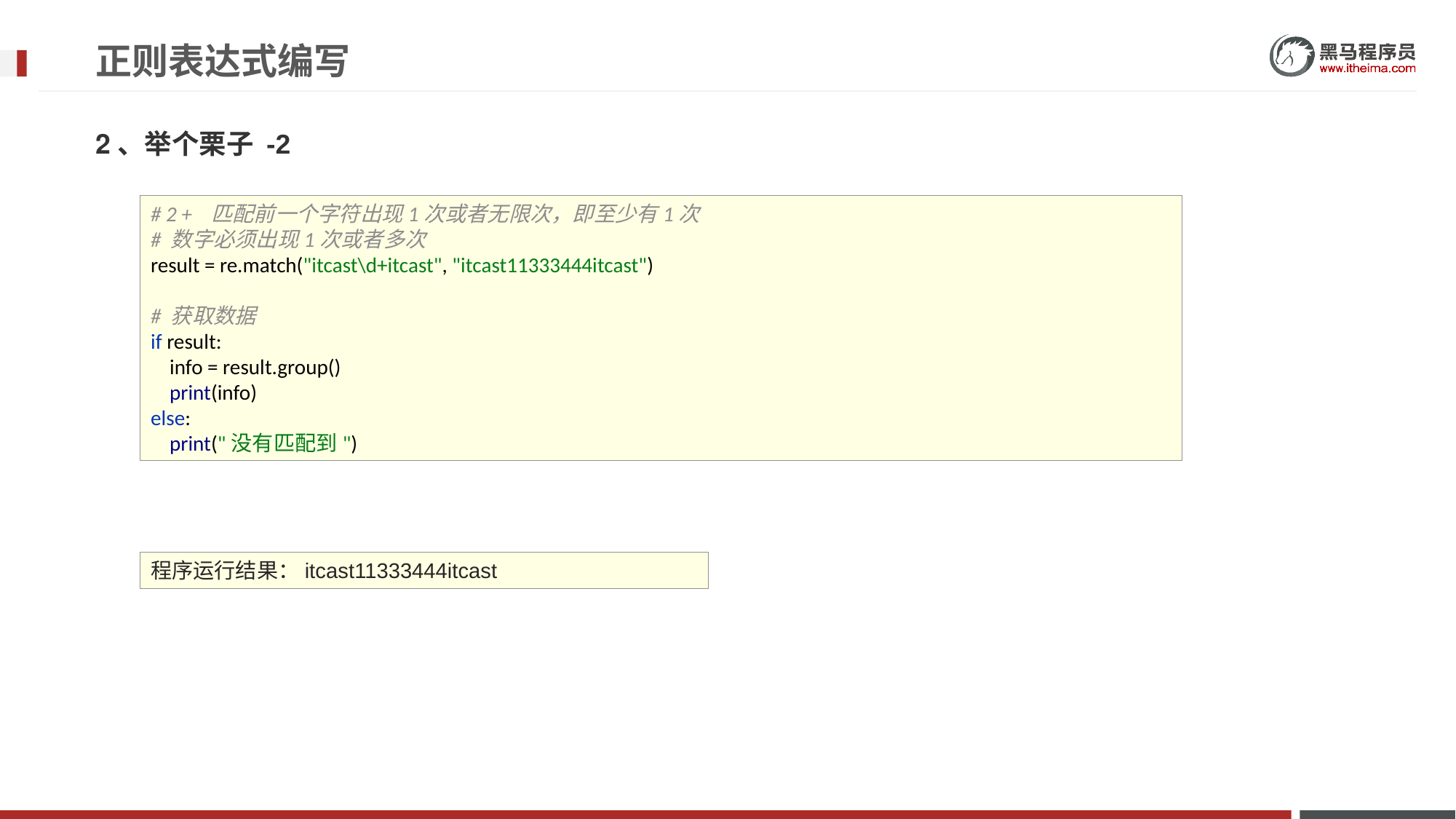

# 正则表达式编写
2、举个栗子 -2
# 2 +   匹配前一个字符出现1次或者无限次，即至少有1次 # 数字必须出现1次或者多次 result = re.match("itcast\d+itcast", "itcast11333444itcast") # 获取数据 if result: info = result.group() print(info) else: print("没有匹配到")
程序运行结果：itcast11333444itcast